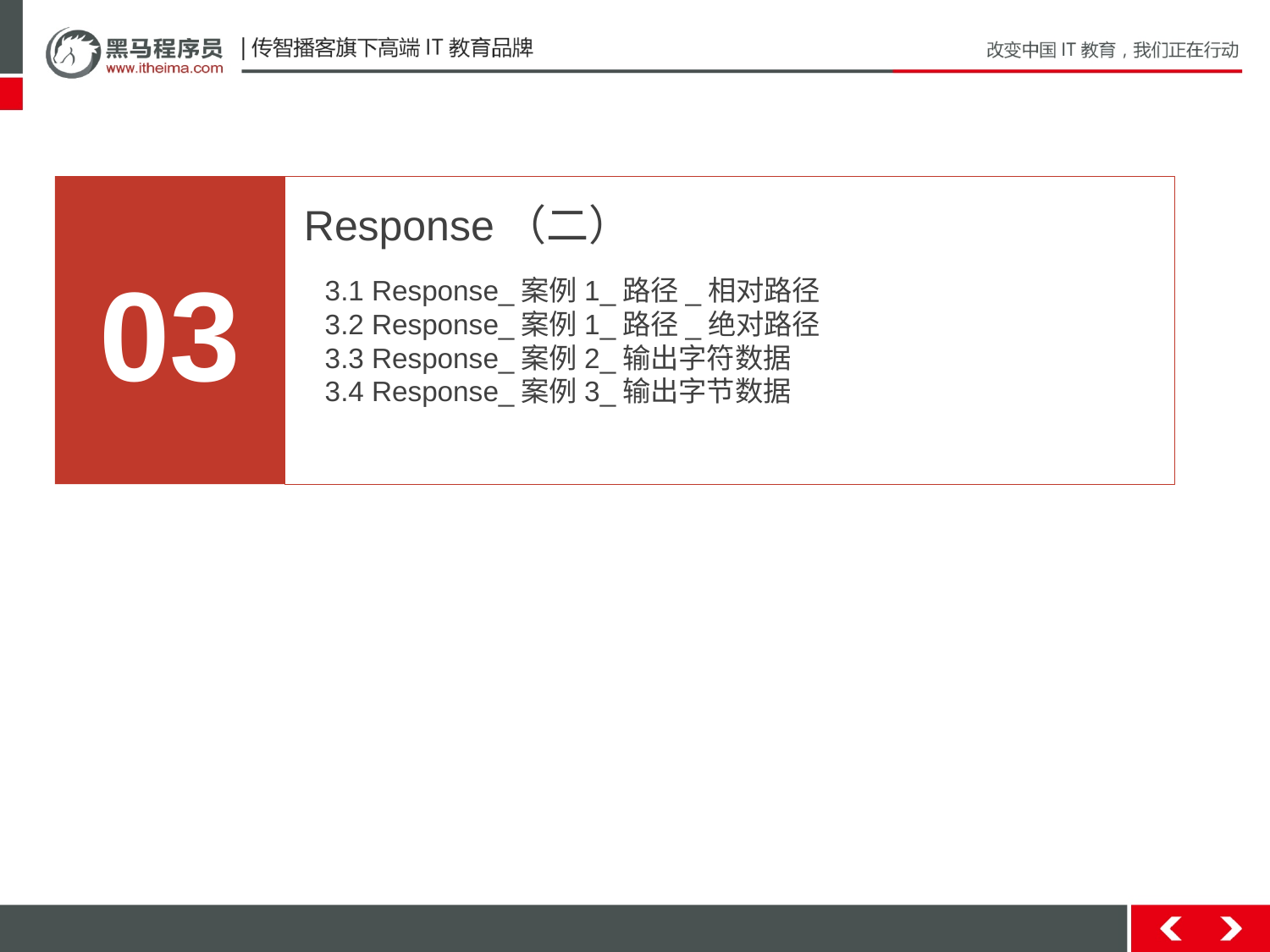

03
Response（二）
3.1 Response_案例1_路径_相对路径
3.2 Response_案例1_路径_绝对路径3.3 Response_案例2_输出字符数据
3.4 Response_案例3_输出字节数据